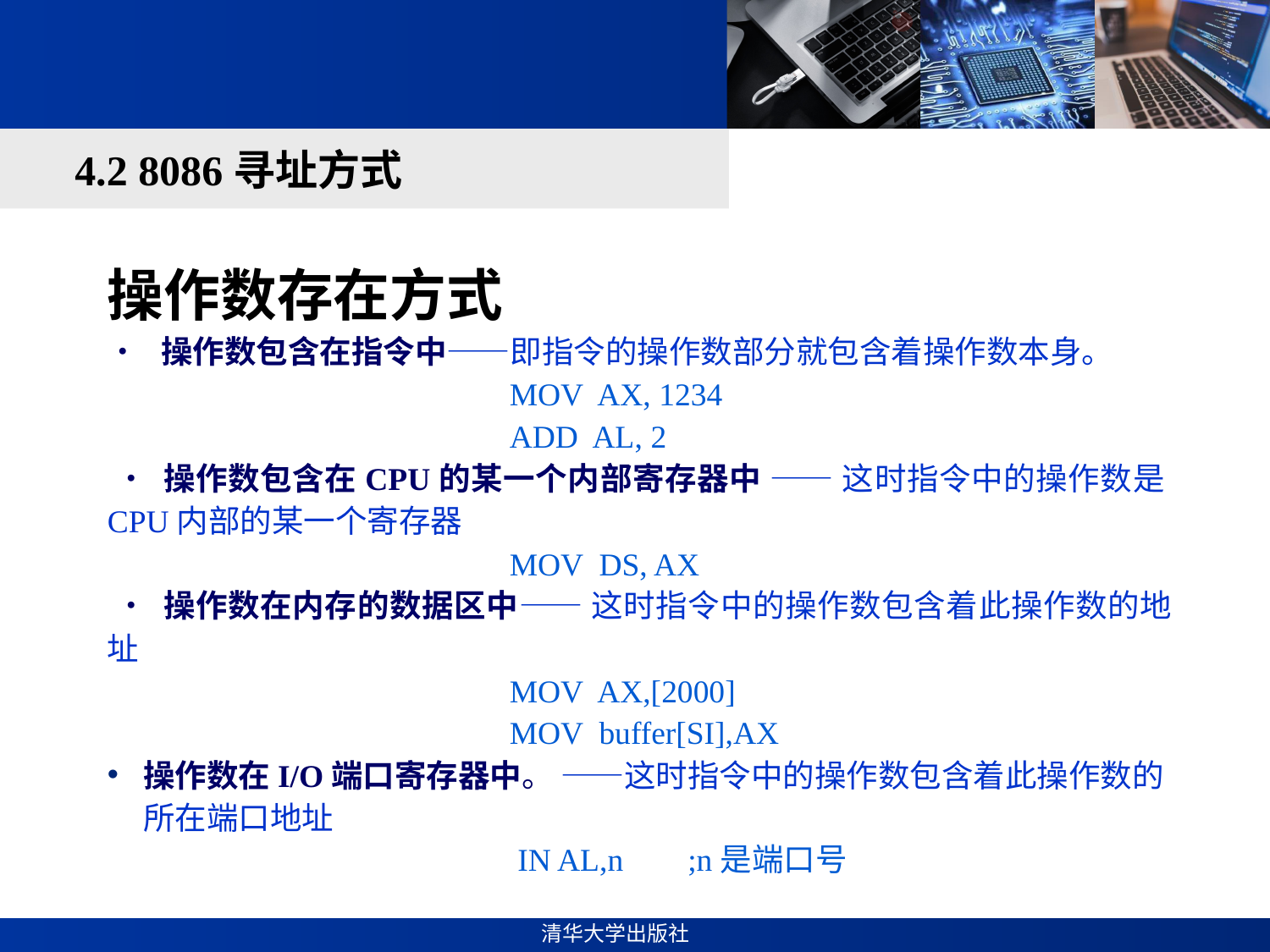

#
4.2 8086寻址方式
操作数存在方式
•  操作数包含在指令中——即指令的操作数部分就包含着操作数本身。
                                                  MOV  AX, 1234
                                                  ADD  AL, 2
 • 操作数包含在CPU的某一个内部寄存器中 —— 这时指令中的操作数是CPU内部的某一个寄存器
                                                  MOV  DS, AX
 • 操作数在内存的数据区中—— 这时指令中的操作数包含着此操作数的地址
                                                  MOV  AX,[2000]
                                                  MOV  buffer[SI],AX
操作数在I/O端口寄存器中。 ——这时指令中的操作数包含着此操作数的所在端口地址
                                                   IN AL,n        ;n是端口号